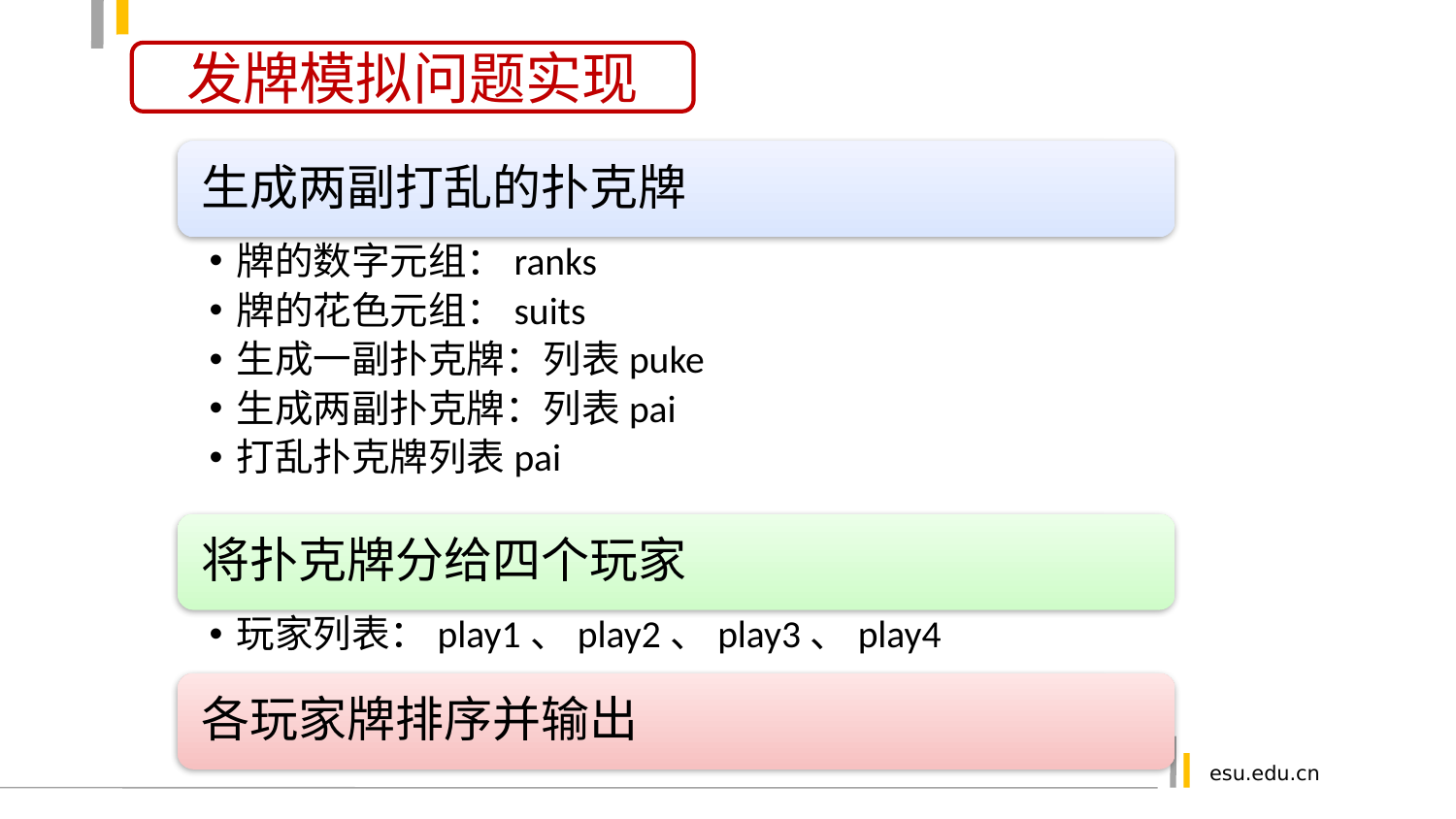

发牌模拟问题实现
生成两副打乱的扑克牌
牌的数字元组：ranks
牌的花色元组：suits
生成一副扑克牌：列表puke
生成两副扑克牌：列表pai
打乱扑克牌列表pai
将扑克牌分给四个玩家
玩家列表：play1、play2、play3、play4
各玩家牌排序并输出